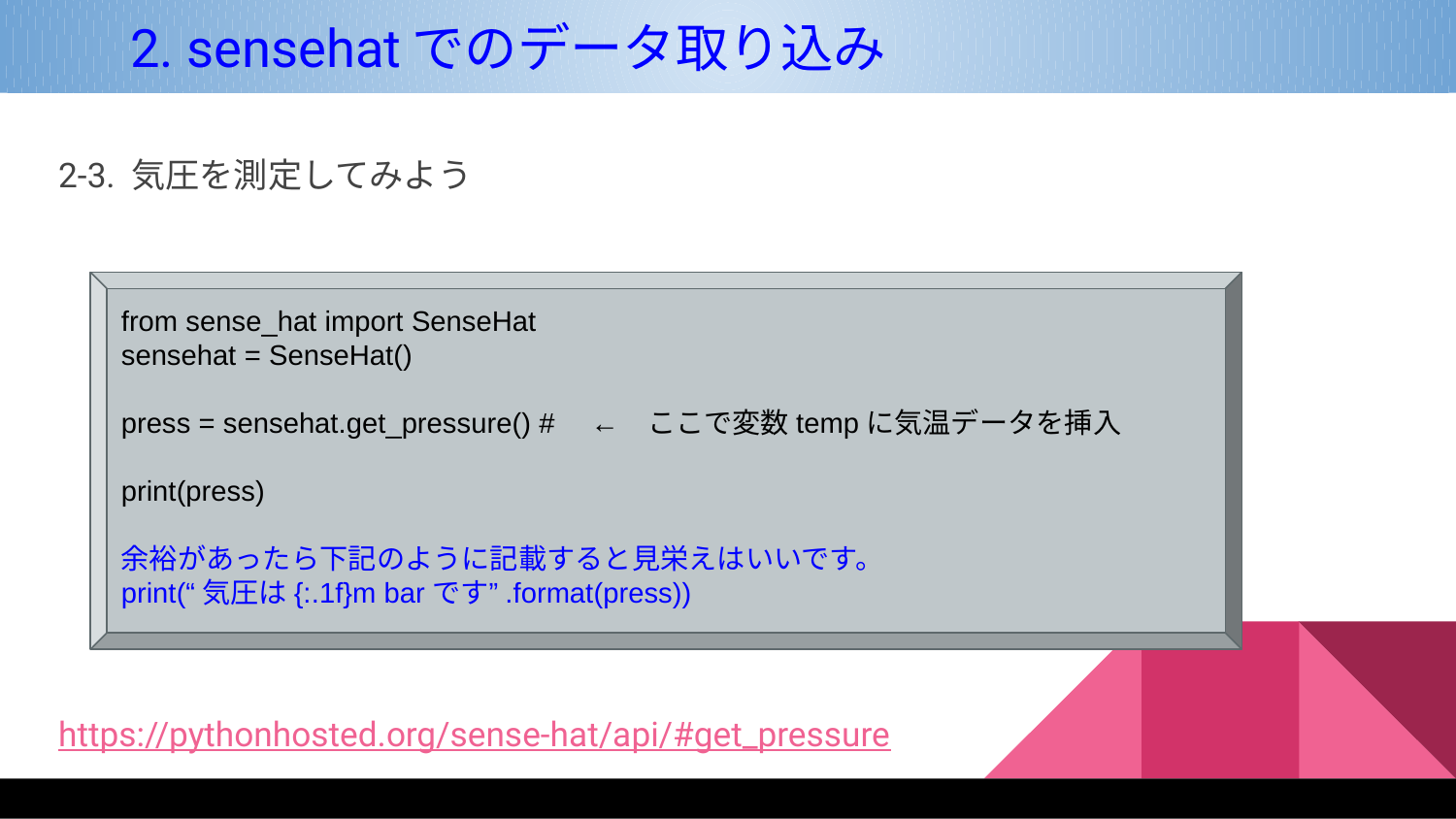

2. sensehatでのデータ取り込み
2-3. 気圧を測定してみよう

https://pythonhosted.org/sense-hat/api/#get_pressure
from sense_hat import SenseHat
sensehat = SenseHat()

press = sensehat.get_pressure() #　←　ここで変数tempに気温データを挿入

print(press)

余裕があったら下記のように記載すると見栄えはいいです。
print(“気圧は{:.1f}m barです”.format(press))